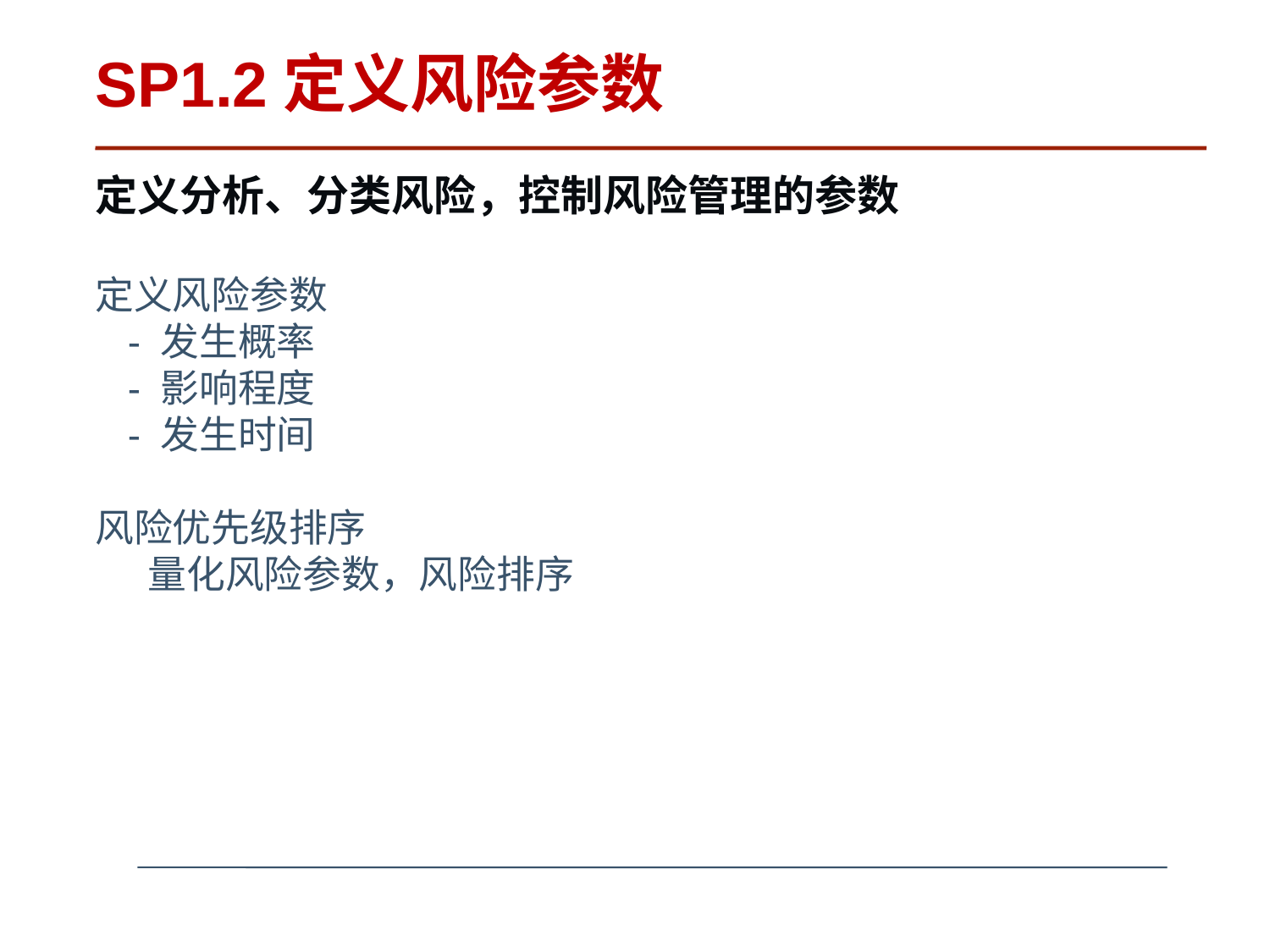

# SP1.2定义风险参数
定义分析、分类风险，控制风险管理的参数

定义风险参数
   - 发生概率
   - 影响程度
   - 发生时间

风险优先级排序
     量化风险参数，风险排序